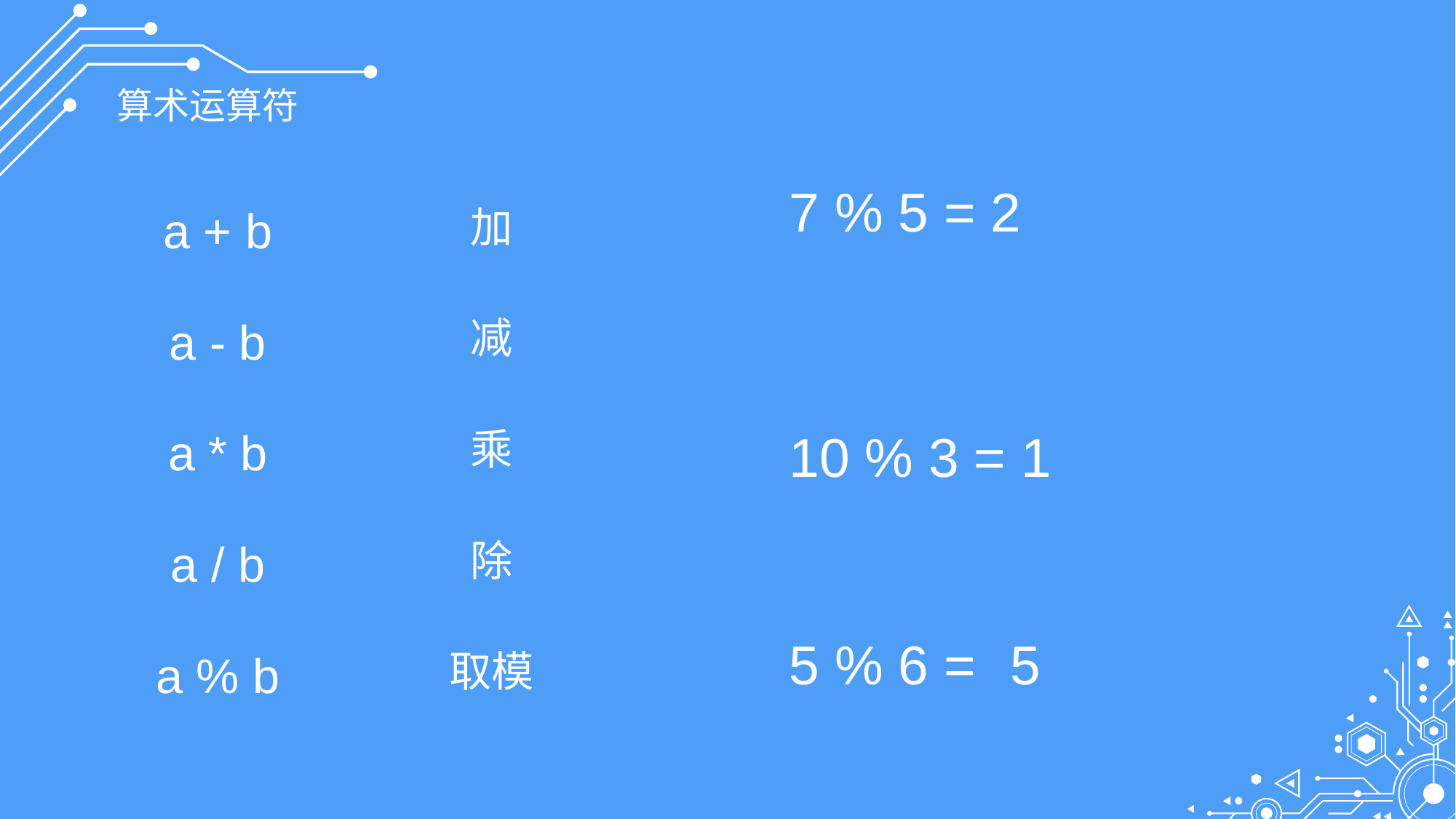

算术运算符
7 % 5 = 2
a + b
加
a - b
减
a * b
乘
10 % 3 = 1
a / b
除
5
5 % 6 =
a % b
取模